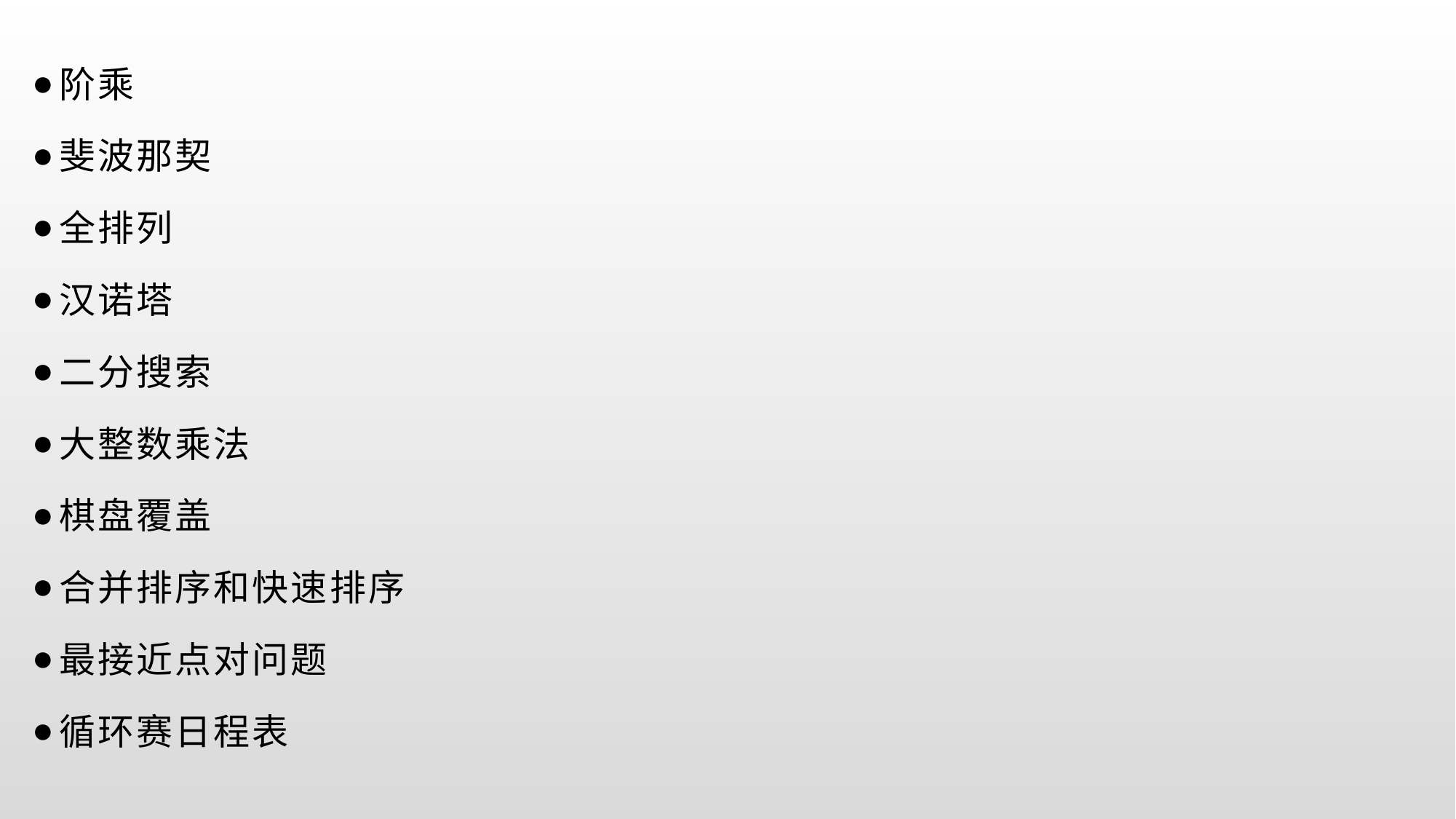

阶乘
斐波那契
全排列
汉诺塔
二分搜索
大整数乘法
棋盘覆盖
合并排序和快速排序
最接近点对问题
循环赛日程表